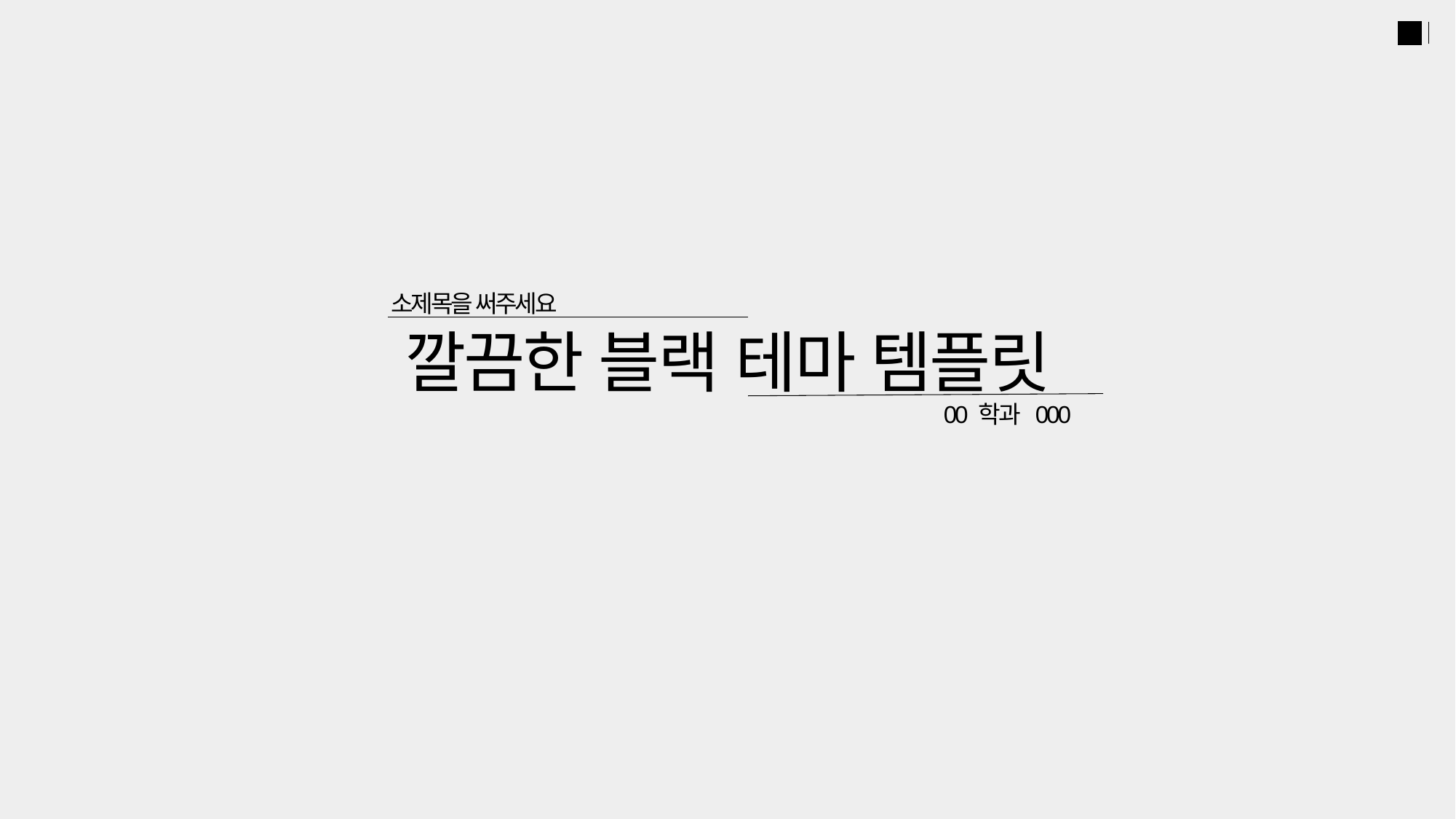

소제목을 써주세요
깔끔한 블랙 테마 템플릿
00 학과  000